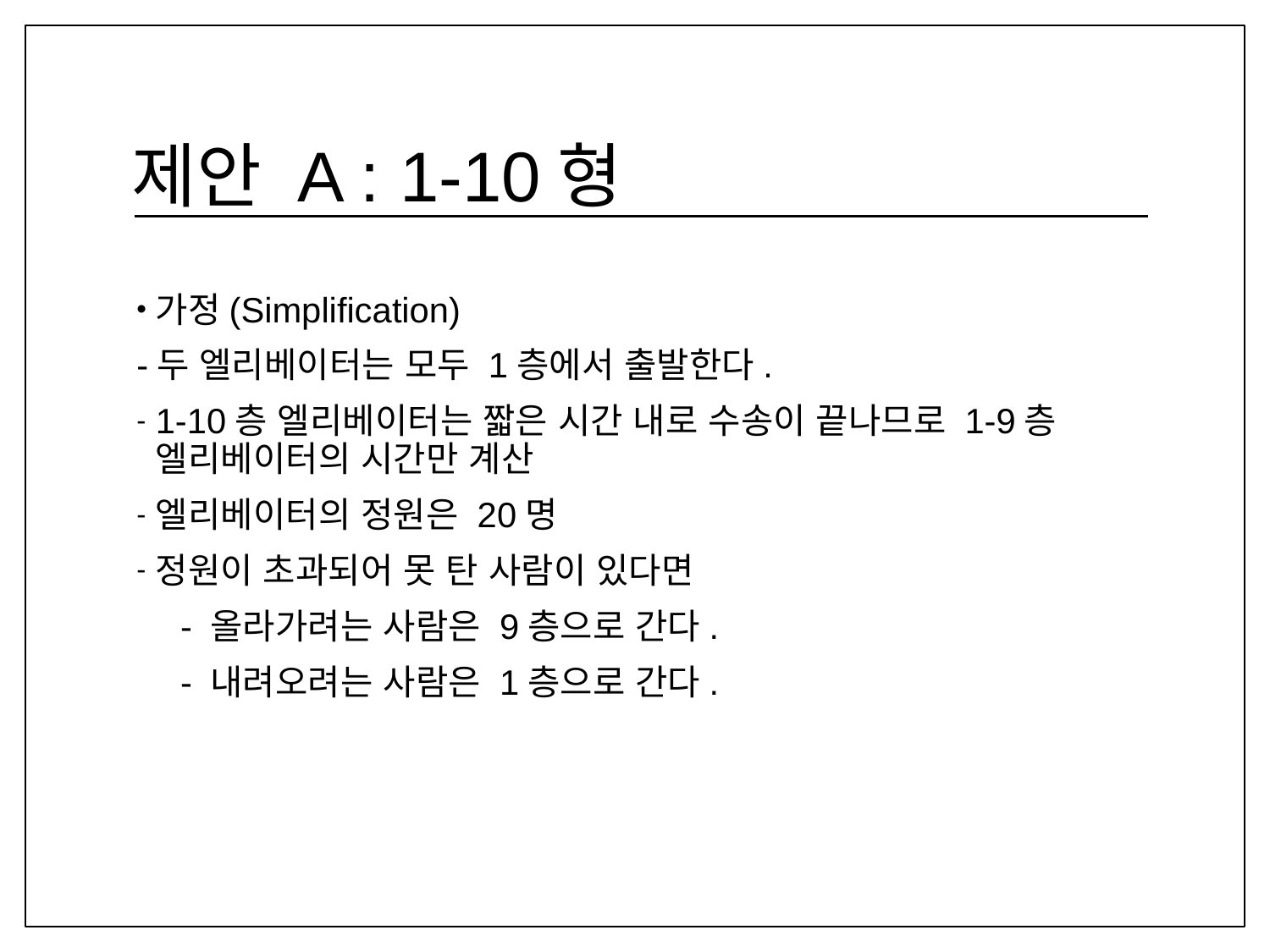

# 제안 A : 1-10형
가정(Simplification)
-두 엘리베이터는 모두 1층에서 출발한다.
1-10층 엘리베이터는 짧은 시간 내로 수송이 끝나므로 1-9층 엘리베이터의 시간만 계산
엘리베이터의 정원은 20명
정원이 초과되어 못 탄 사람이 있다면
     - 올라가려는 사람은 9층으로 간다.
     - 내려오려는 사람은 1층으로 간다.